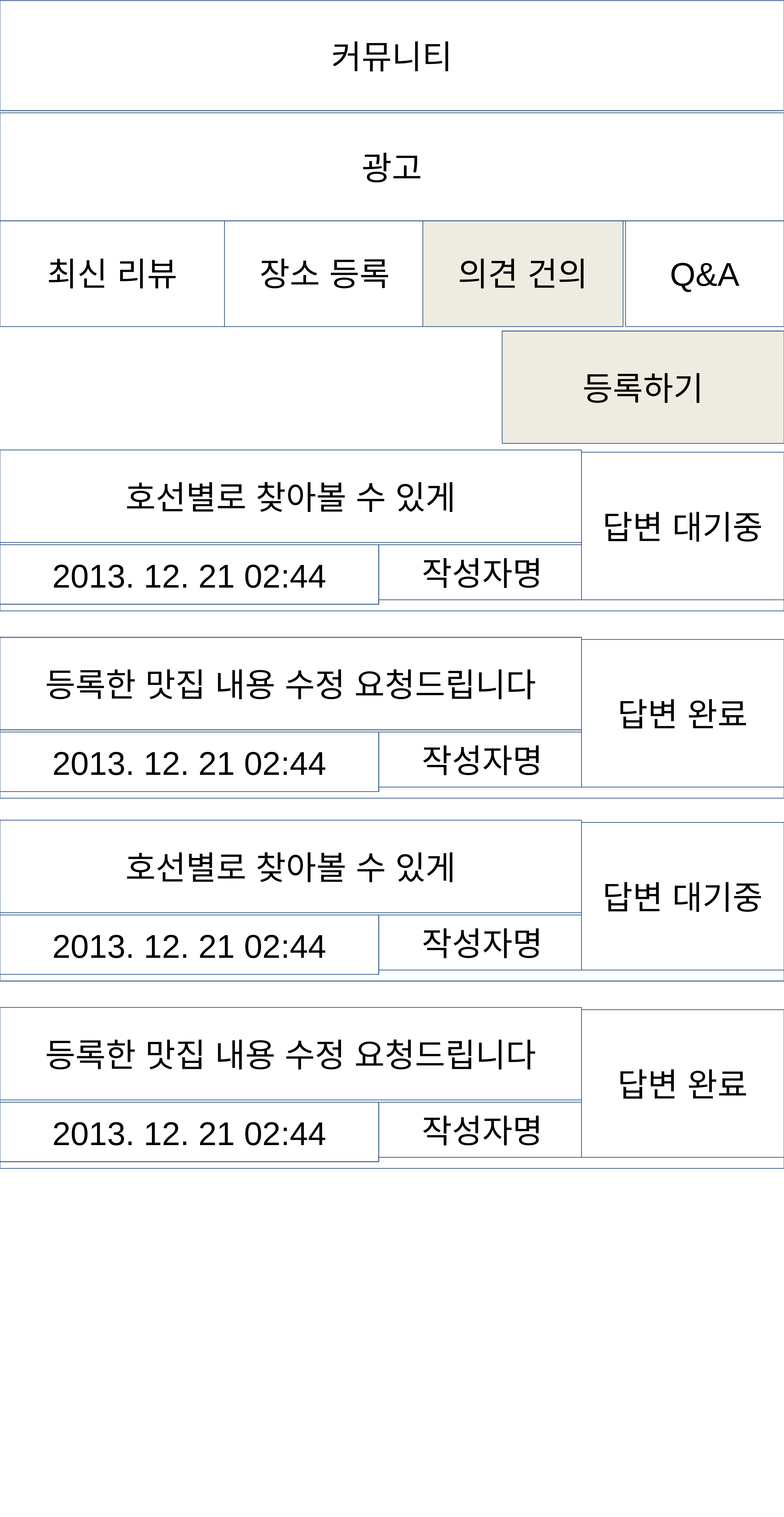

커뮤니티
광고
최신 리뷰
장소 등록
의견 건의
Q&A
등록하기
호선별로 찾아볼 수 있게
답변 대기중
2013. 12. 21 02:44
작성자명

등록한 맛집 내용 수정 요청드립니다
답변 완료
2013. 12. 21 02:44
작성자명

호선별로 찾아볼 수 있게
답변 대기중
2013. 12. 21 02:44
작성자명

등록한 맛집 내용 수정 요청드립니다
답변 완료
2013. 12. 21 02:44
작성자명